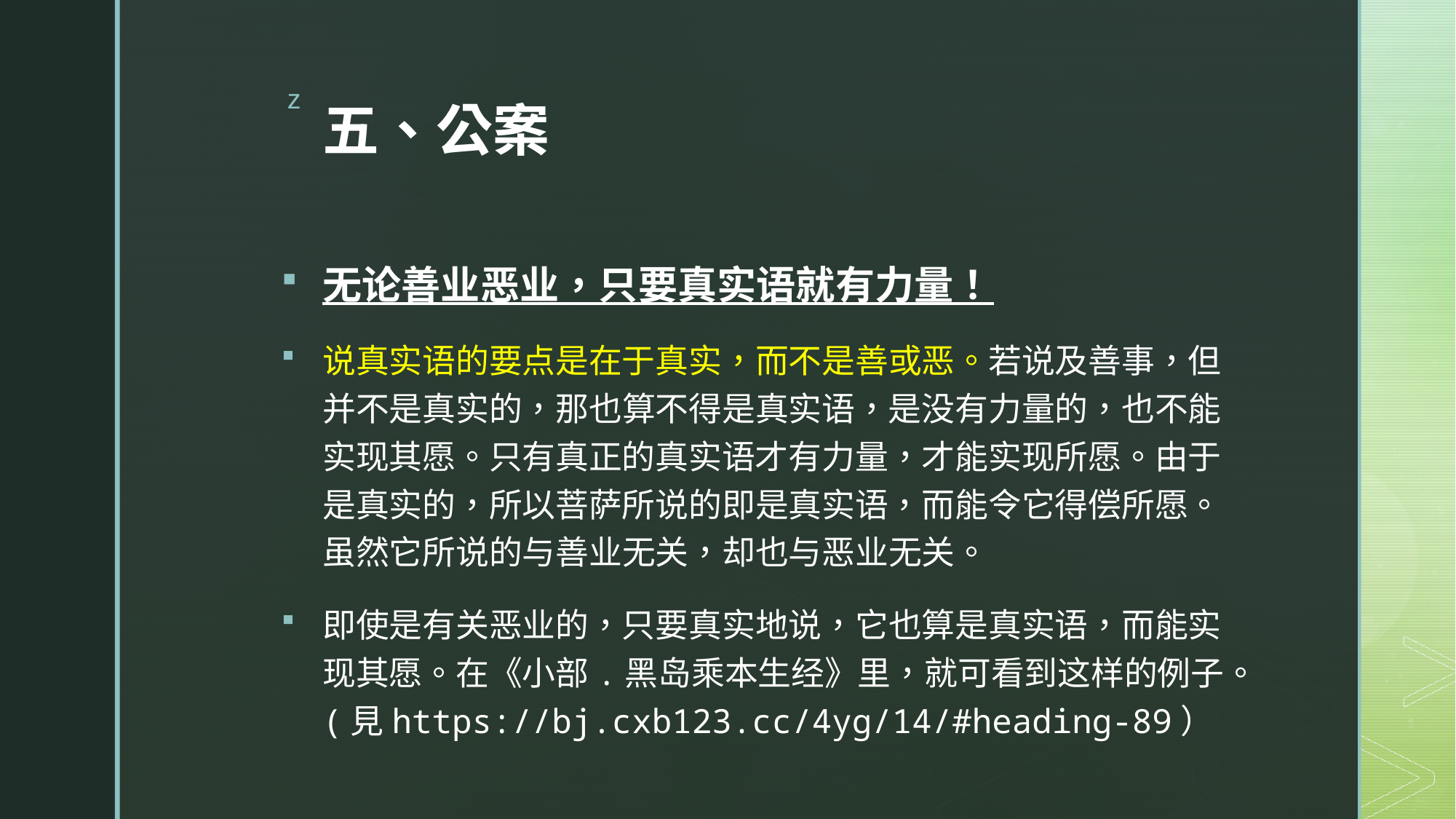

# 五、公案
无论善业恶业，只要真实语就有力量！
说真实语的要点是在于真实，而不是善或恶。若说及善事，但并不是真实的，那也算不得是真实语，是没有力量的，也不能实现其愿。只有真正的真实语才有力量，才能实现所愿。由于是真实的，所以菩萨所说的即是真实语，而能令它得偿所愿。虽然它所说的与善业无关，却也与恶业无关。
即使是有关恶业的，只要真实地说，它也算是真实语，而能实现其愿。在《小部.黑岛乘本生经》里，就可看到这样的例子。(見https://bj.cxb123.cc/4yg/14/#heading-89）